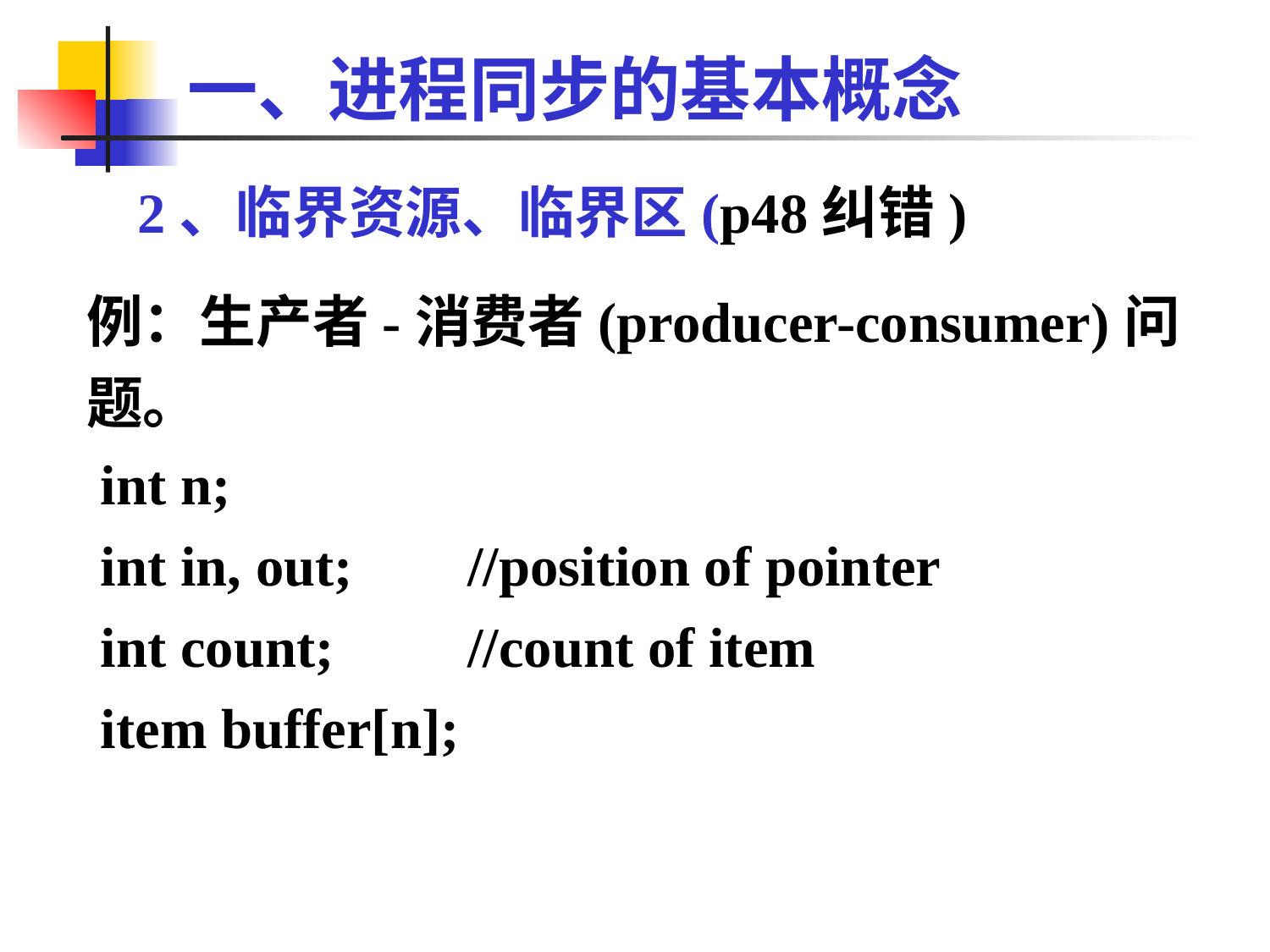

一、进程同步的基本概念
2、临界资源、临界区(p48纠错)
例：生产者-消费者(producer-consumer)问题。
 int n;
 int in, out;	//position of pointer
 int count;		//count of item
 item buffer[n];